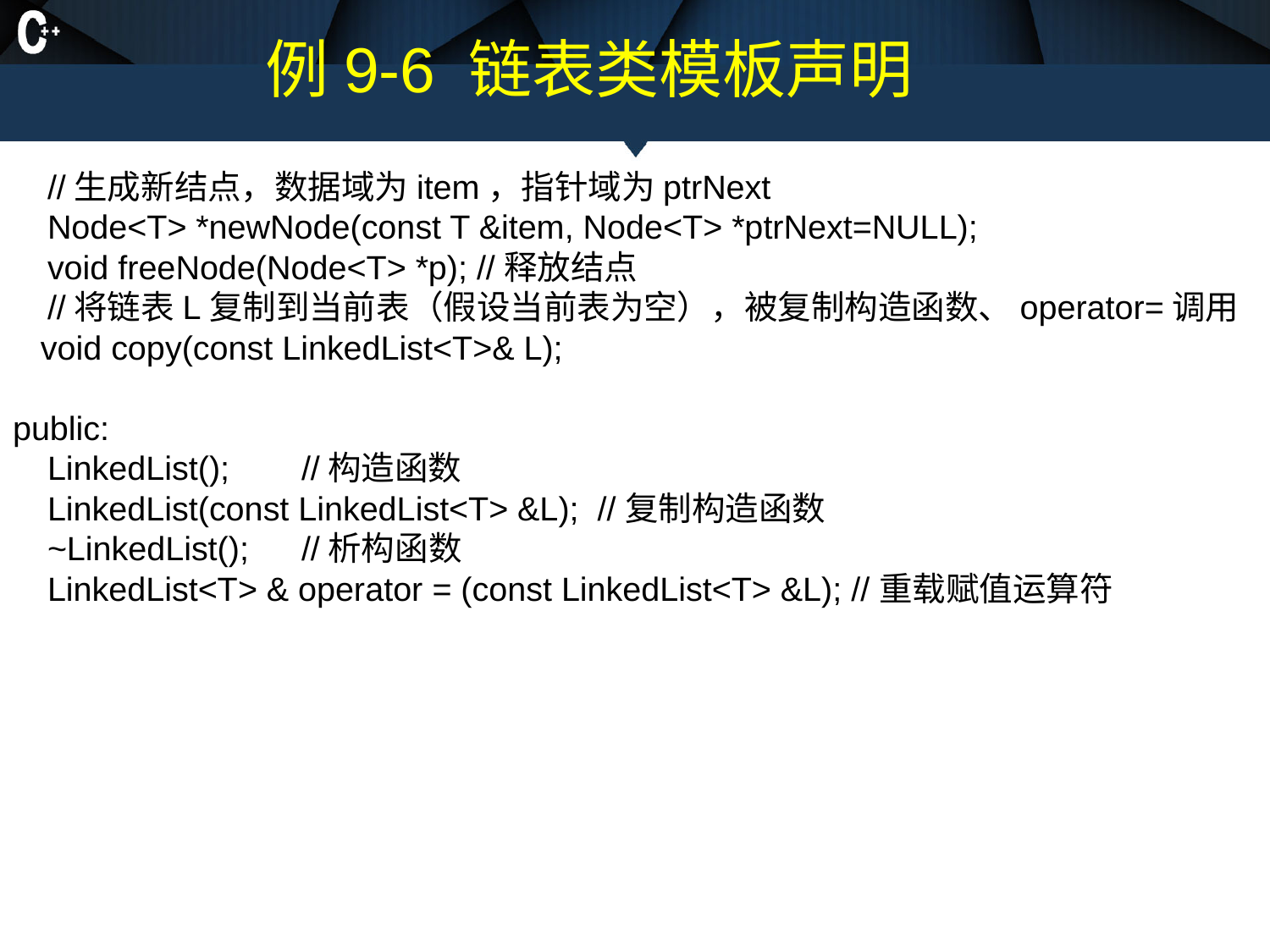

# 例9-6 链表类模板声明
	//生成新结点，数据域为item，指针域为ptrNext
	Node<T> *newNode(const T &item, Node<T> *ptrNext=NULL);
	void freeNode(Node<T> *p); //释放结点
	//将链表L复制到当前表（假设当前表为空），被复制构造函数、operator=调用
   void copy(const LinkedList<T>& L);

public:
	LinkedList();	//构造函数
	LinkedList(const LinkedList<T> &L);  //复制构造函数
	~LinkedList();	//析构函数
	LinkedList<T> & operator = (const LinkedList<T> &L); //重载赋值运算符